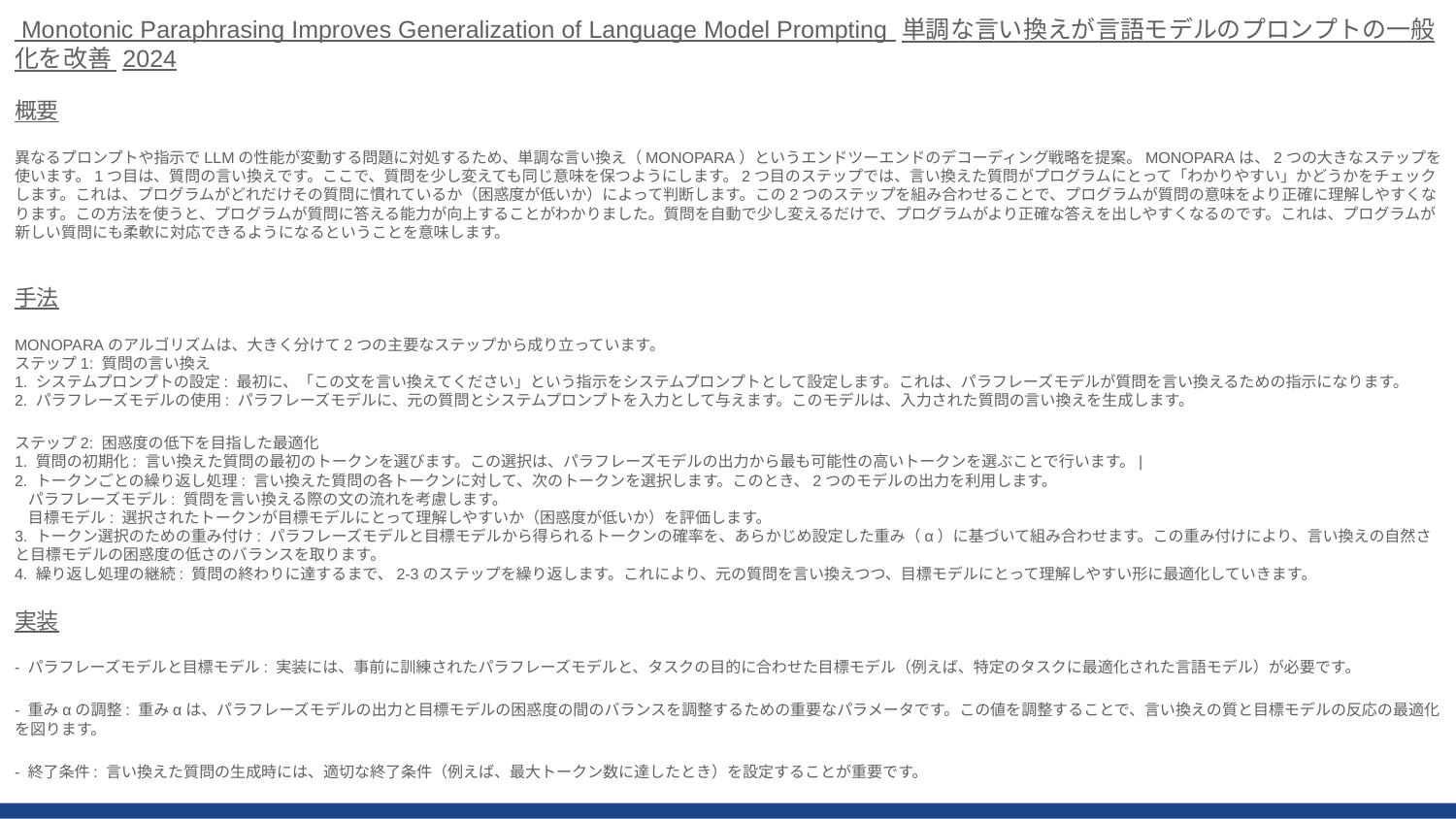

Monotonic Paraphrasing Improves Generalization of Language Model Prompting 単調な言い換えが言語モデルのプロンプトの一般化を改善 2024
概要
異なるプロンプトや指示でLLMの性能が変動する問題に対処するため、単調な言い換え（MONOPARA）というエンドツーエンドのデコーディング戦略を提案。MONOPARAは、2つの大きなステップを使います。1つ目は、質問の言い換えです。ここで、質問を少し変えても同じ意味を保つようにします。2つ目のステップでは、言い換えた質問がプログラムにとって「わかりやすい」かどうかをチェックします。これは、プログラムがどれだけその質問に慣れているか（困惑度が低いか）によって判断します。この2つのステップを組み合わせることで、プログラムが質問の意味をより正確に理解しやすくなります。この方法を使うと、プログラムが質問に答える能力が向上することがわかりました。質問を自動で少し変えるだけで、プログラムがより正確な答えを出しやすくなるのです。これは、プログラムが新しい質問にも柔軟に対応できるようになるということを意味します。
手法
MONOPARAのアルゴリズムは、大きく分けて2つの主要なステップから成り立っています。
ステップ1: 質問の言い換え
1. システムプロンプトの設定: 最初に、「この文を言い換えてください」という指示をシステムプロンプトとして設定します。これは、パラフレーズモデルが質問を言い換えるための指示になります。
2. パラフレーズモデルの使用: パラフレーズモデルに、元の質問とシステムプロンプトを入力として与えます。このモデルは、入力された質問の言い換えを生成します。
ステップ2: 困惑度の低下を目指した最適化
1. 質問の初期化: 言い換えた質問の最初のトークンを選びます。この選択は、パラフレーズモデルの出力から最も可能性の高いトークンを選ぶことで行います。|
2. トークンごとの繰り返し処理: 言い換えた質問の各トークンに対して、次のトークンを選択します。このとき、2つのモデルの出力を利用します。
    パラフレーズモデル: 質問を言い換える際の文の流れを考慮します。
    目標モデル: 選択されたトークンが目標モデルにとって理解しやすいか（困惑度が低いか）を評価します。
3. トークン選択のための重み付け: パラフレーズモデルと目標モデルから得られるトークンの確率を、あらかじめ設定した重み（α）に基づいて組み合わせます。この重み付けにより、言い換えの自然さと目標モデルの困惑度の低さのバランスを取ります。
4. 繰り返し処理の継続: 質問の終わりに達するまで、2-3のステップを繰り返します。これにより、元の質問を言い換えつつ、目標モデルにとって理解しやすい形に最適化していきます。
実装
- パラフレーズモデルと目標モデル: 実装には、事前に訓練されたパラフレーズモデルと、タスクの目的に合わせた目標モデル（例えば、特定のタスクに最適化された言語モデル）が必要です。
- 重みαの調整: 重みαは、パラフレーズモデルの出力と目標モデルの困惑度の間のバランスを調整するための重要なパラメータです。この値を調整することで、言い換えの質と目標モデルの反応の最適化を図ります。
- 終了条件: 言い換えた質問の生成時には、適切な終了条件（例えば、最大トークン数に達したとき）を設定することが重要です。